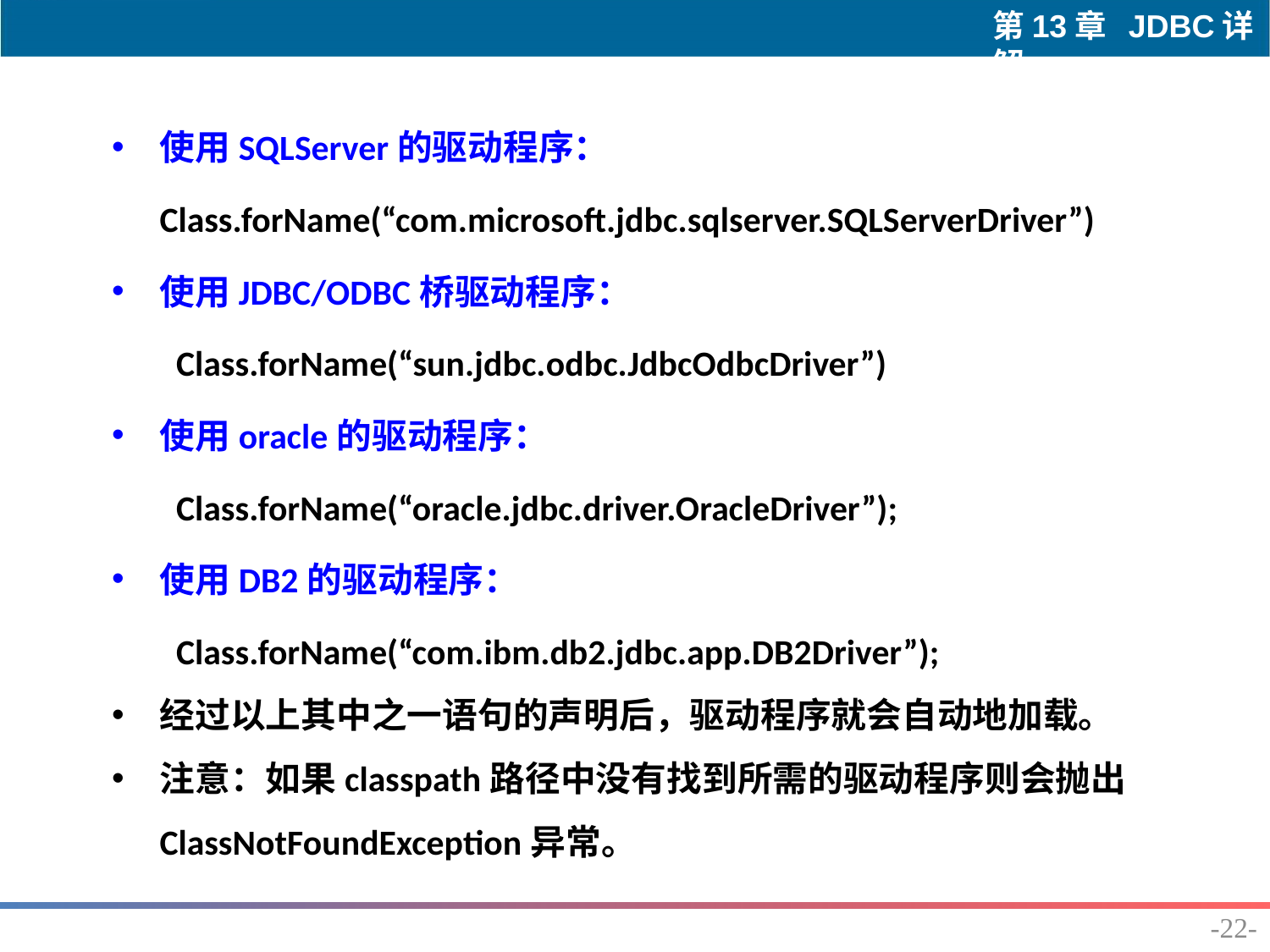

使用SQLServer的驱动程序：        Class.forName(“com.microsoft.jdbc.sqlserver.SQLServerDriver”)
使用JDBC/ODBC桥驱动程序：
        Class.forName(“sun.jdbc.odbc.JdbcOdbcDriver”)
使用oracle的驱动程序：
        Class.forName(“oracle.jdbc.driver.OracleDriver”);
使用DB2的驱动程序：
        Class.forName(“com.ibm.db2.jdbc.app.DB2Driver”);
经过以上其中之一语句的声明后，驱动程序就会自动地加载。
注意：如果classpath路径中没有找到所需的驱动程序则会抛出ClassNotFoundException异常。

-22-